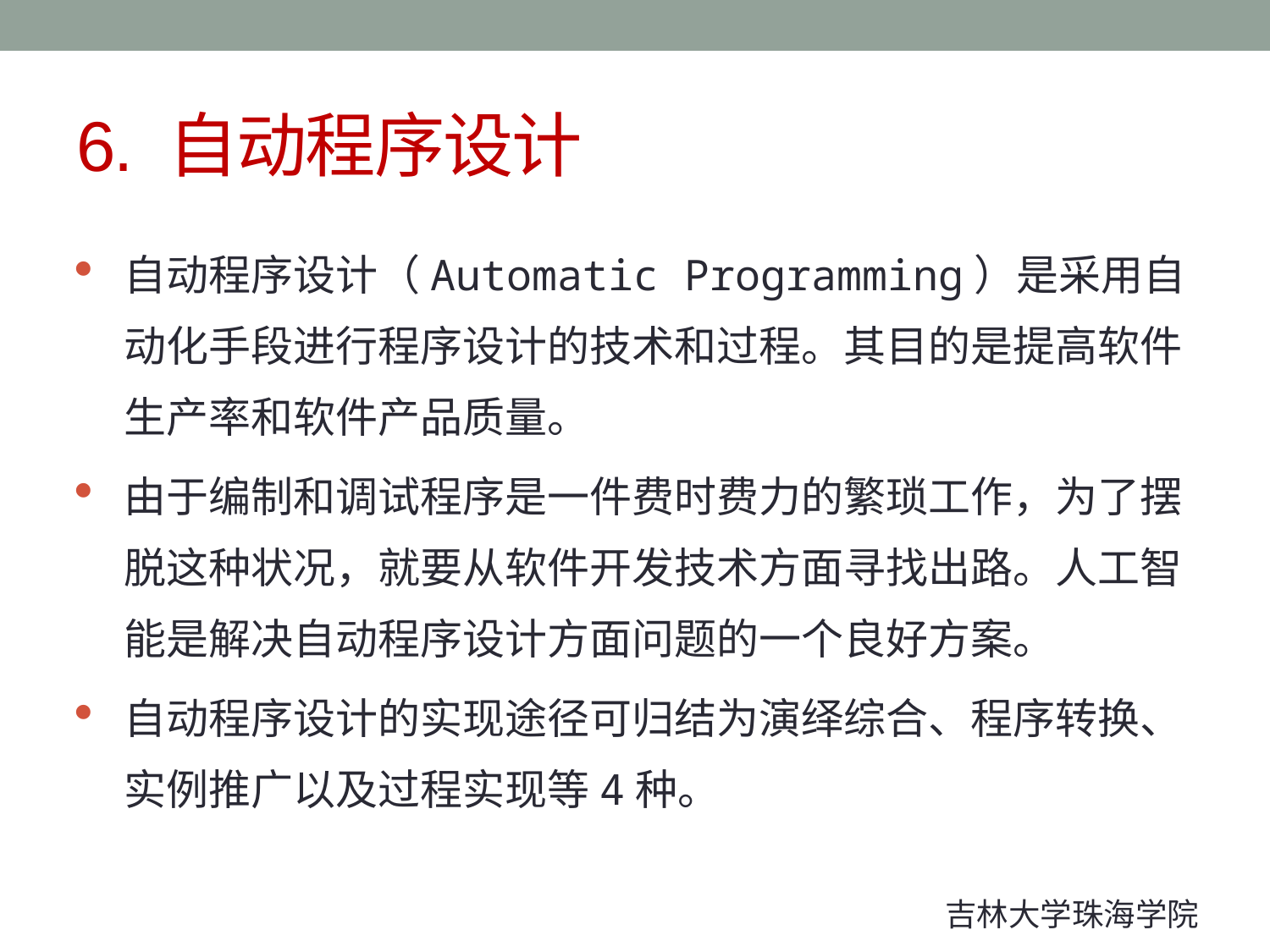

# 6. 自动程序设计
自动程序设计（Automatic Programming）是采用自动化手段进行程序设计的技术和过程。其目的是提高软件生产率和软件产品质量。
由于编制和调试程序是一件费时费力的繁琐工作，为了摆脱这种状况，就要从软件开发技术方面寻找出路。人工智能是解决自动程序设计方面问题的一个良好方案。
自动程序设计的实现途径可归结为演绎综合、程序转换、实例推广以及过程实现等4种。